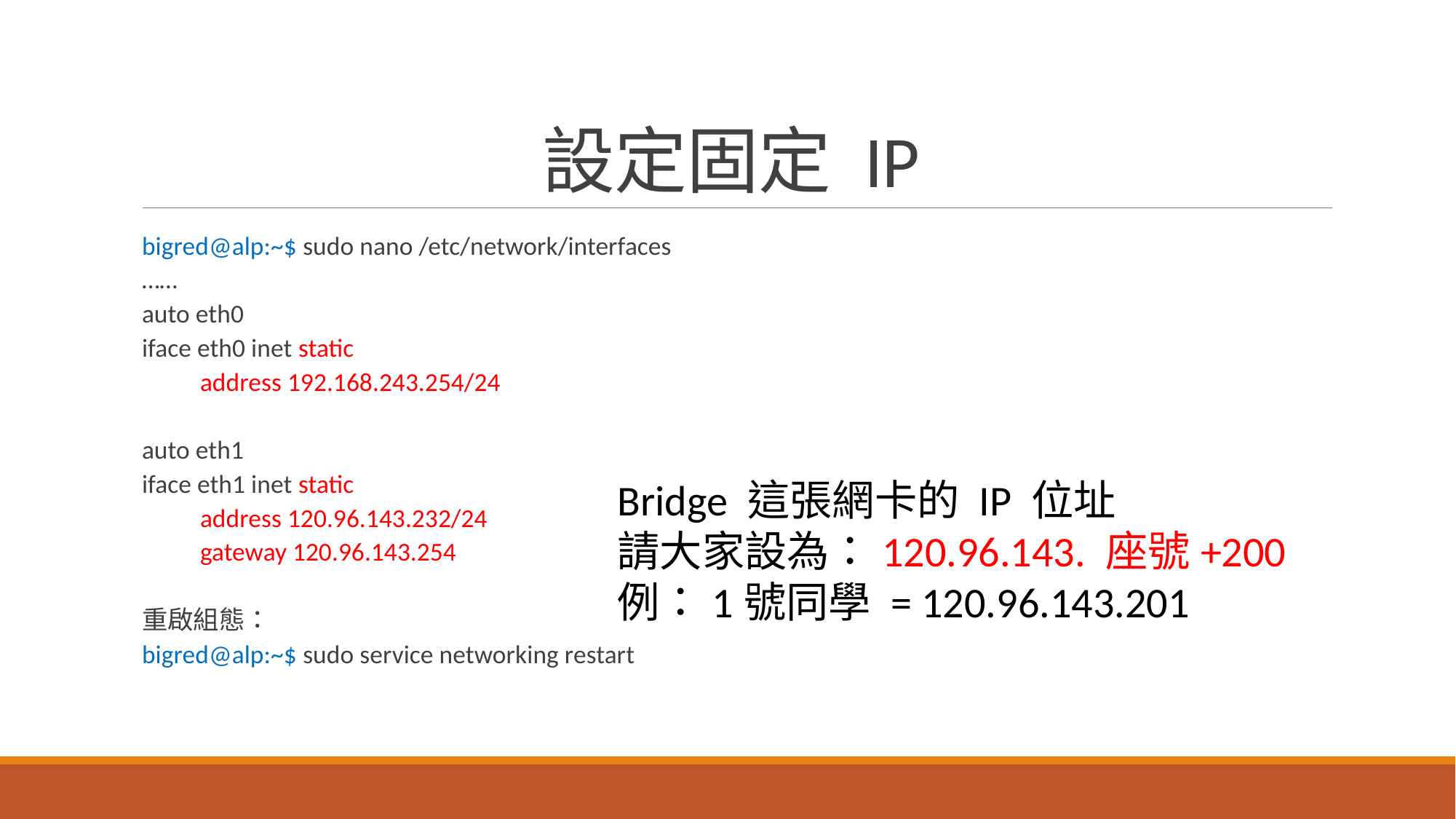

# 設定固定 IP
bigred@alp:~$ sudo nano /etc/network/interfaces
……
auto eth0
iface eth0 inet static
          address 192.168.243.254/24

auto eth1
iface eth1 inet static
          address 120.96.143.232/24
          gateway 120.96.143.254

重啟組態：
bigred@alp:~$ sudo service networking restart
Bridge 這張網卡的 IP 位址
請大家設為：120.96.143. 座號+200
例：1號同學 = 120.96.143.201